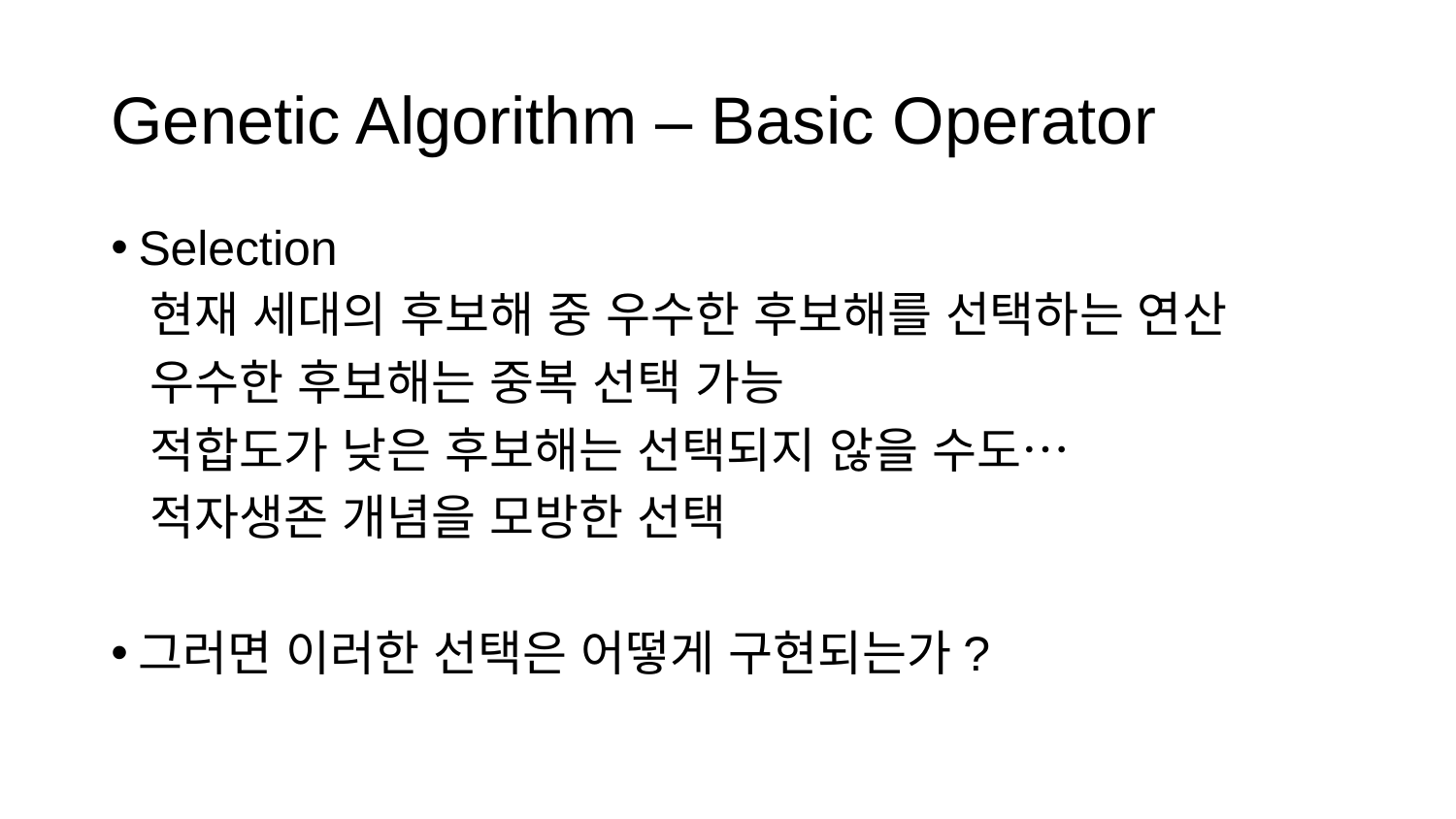

# Genetic Algorithm – Basic Operator
Selection
  현재 세대의 후보해 중 우수한 후보해를 선택하는 연산
  우수한 후보해는 중복 선택 가능
  적합도가 낮은 후보해는 선택되지 않을 수도…
  적자생존 개념을 모방한 선택

그러면 이러한 선택은 어떻게 구현되는가?